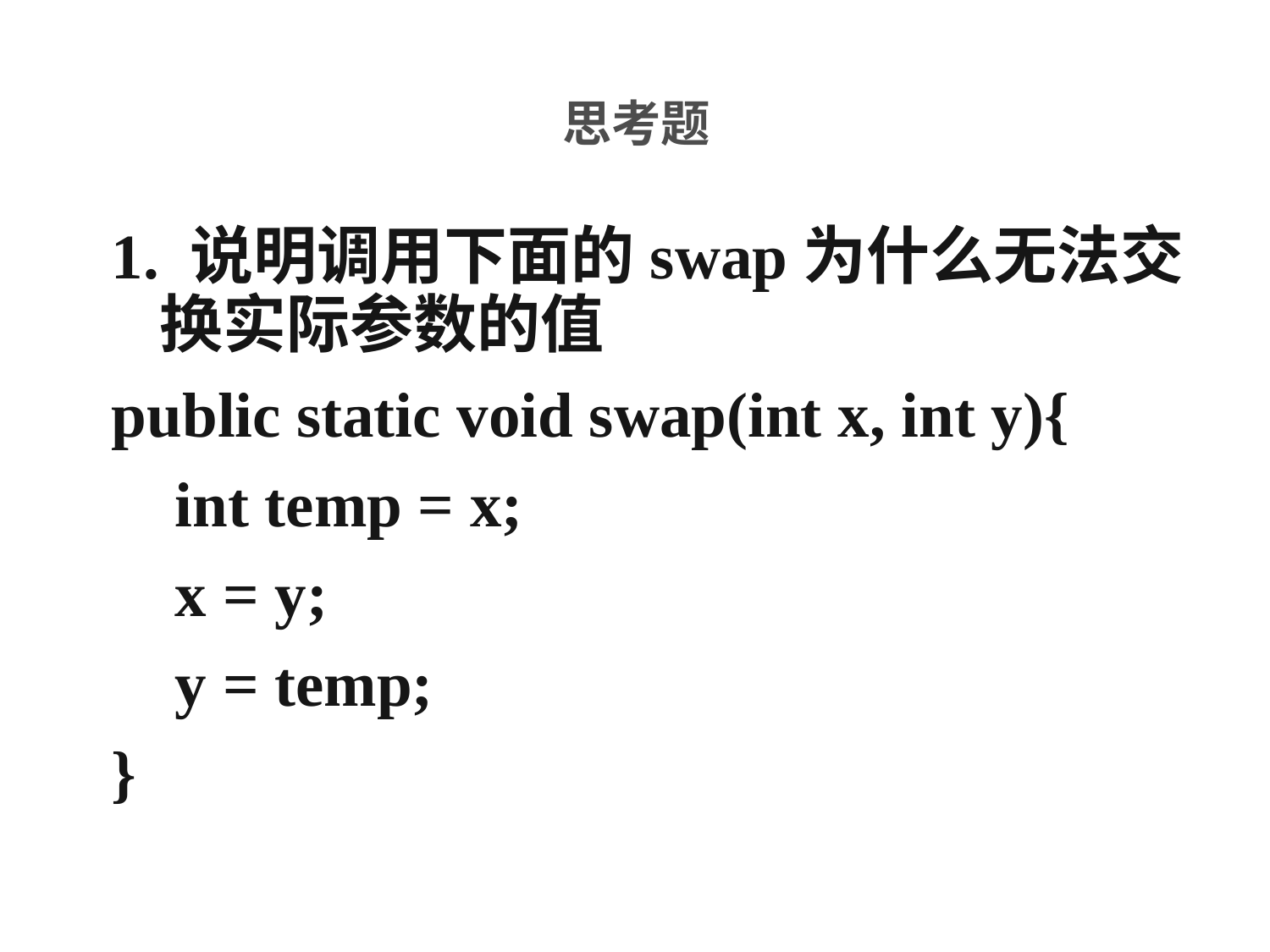

# 思考题
1. 说明调用下面的swap为什么无法交换实际参数的值
public static void swap(int x, int y){
    int temp = x;
    x = y;
    y = temp;
}